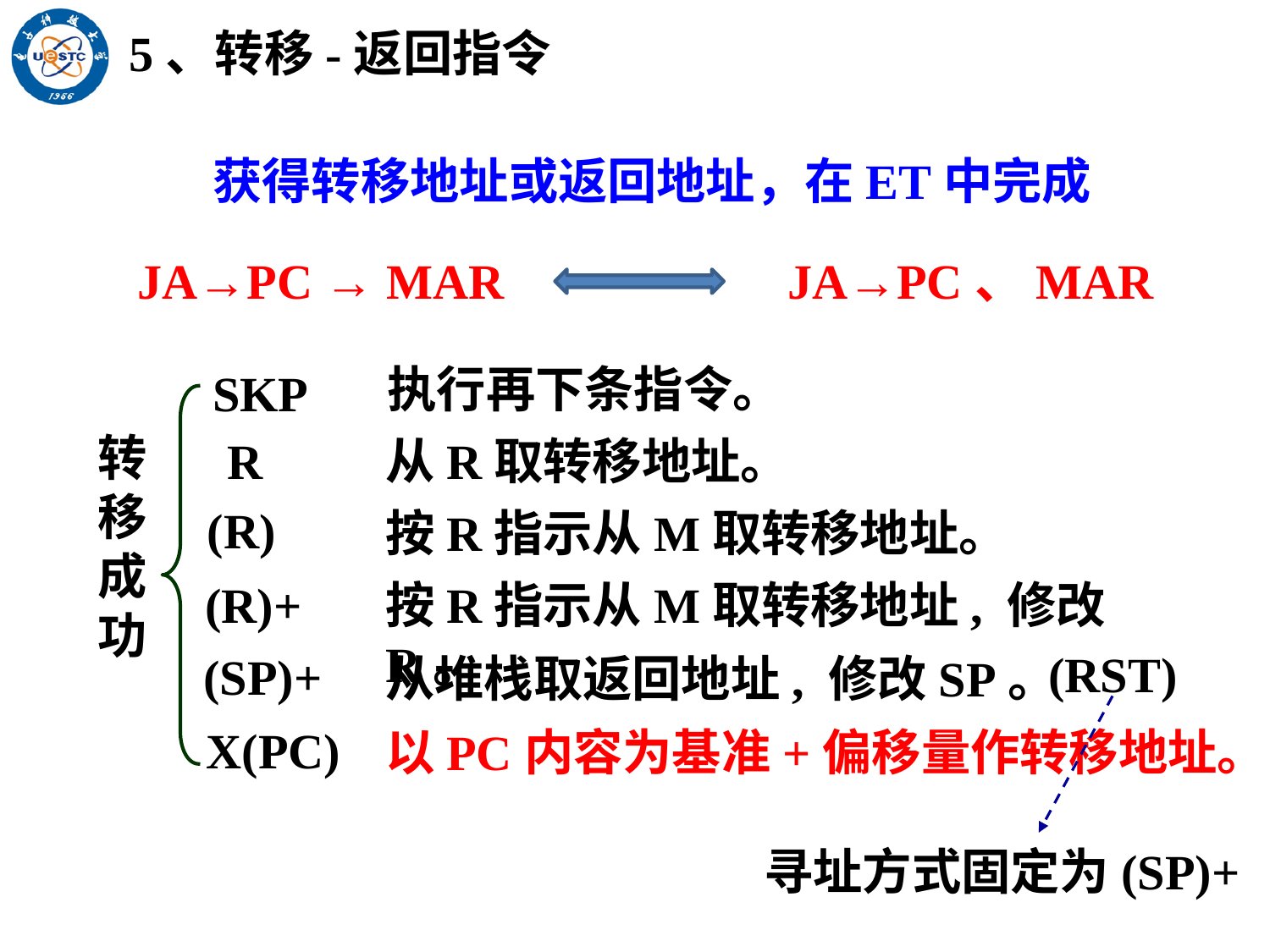

5、转移-返回指令
获得转移地址或返回地址，在ET中完成
JA→PC → MAR
JA→PC、MAR

执行再下条指令。
SKP

转移
成功
R
从R取转移地址。
(R)
按R指示从M取转移地址。
(R)+
按R指示从M取转移地址, 修改R。
(RST)
(SP)+
从堆栈取返回地址, 修改SP。

X(PC)
以PC内容为基准+偏移量作转移地址。
寻址方式固定为(SP)+